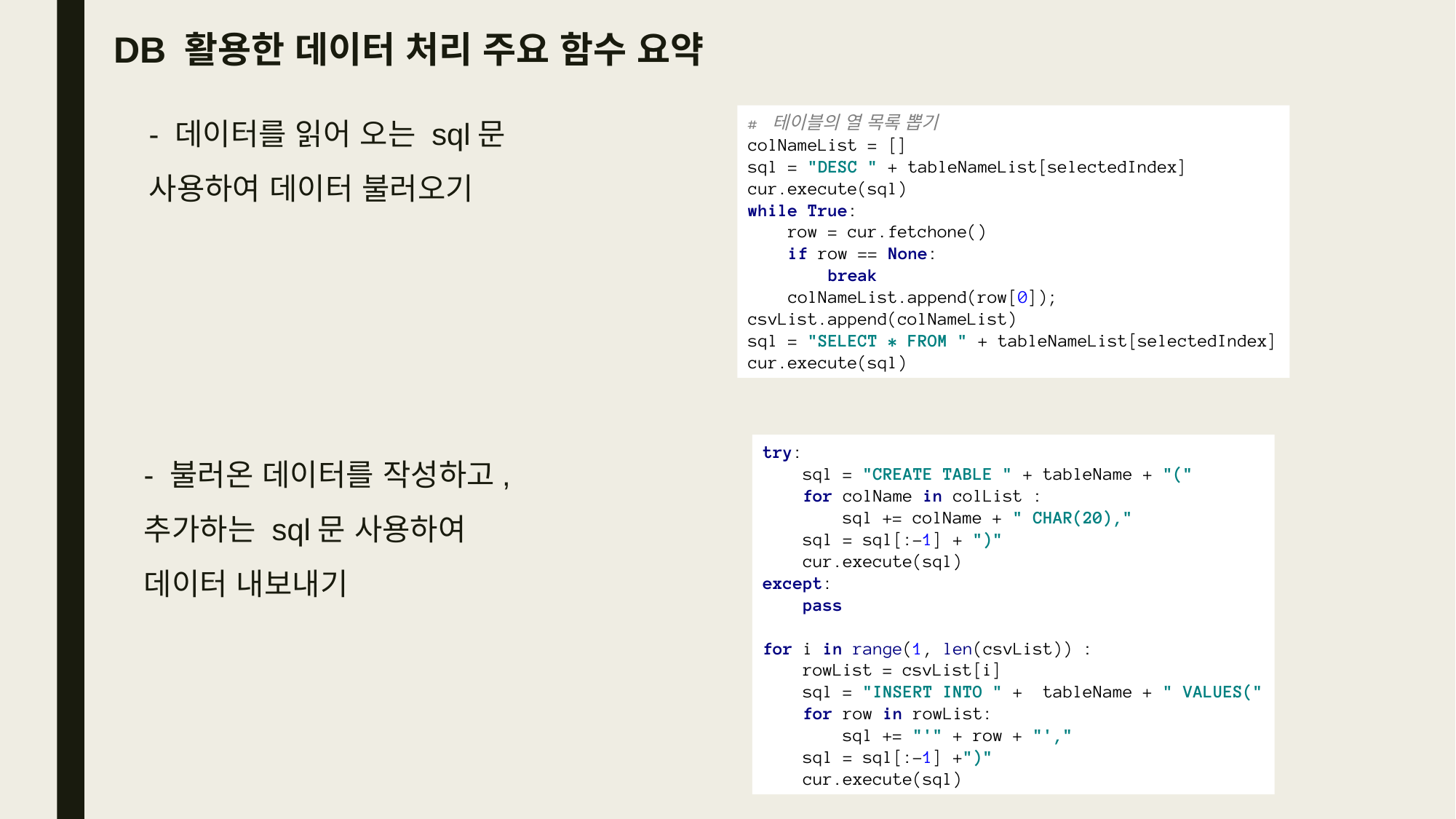

# DB 활용한 데이터 처리 주요 함수 요약
- 데이터를 읽어 오는 sql문 사용하여 데이터 불러오기
# 테이블의 열 목록 뽑기 colNameList = [] sql = "DESC " + tableNameList[selectedIndex] cur.execute(sql) while True: row = cur.fetchone() if row == None: break colNameList.append(row[0]); csvList.append(colNameList) sql = "SELECT * FROM " + tableNameList[selectedIndex] cur.execute(sql)
- 불러온 데이터를 작성하고, 추가하는 sql문 사용하여 데이터 내보내기
try:
    sql = "CREATE TABLE " + tableName + "("
    for colName in colList :
        sql += colName + " CHAR(20),"
    sql = sql[:-1] + ")"
    cur.execute(sql)
except:
    pass
for i in range(1, len(csvList)) :
    rowList = csvList[i]
    sql = "INSERT INTO " +  tableName + " VALUES("
    for row in rowList:
        sql += "'" + row + "',"
    sql = sql[:-1] +")"
    cur.execute(sql)